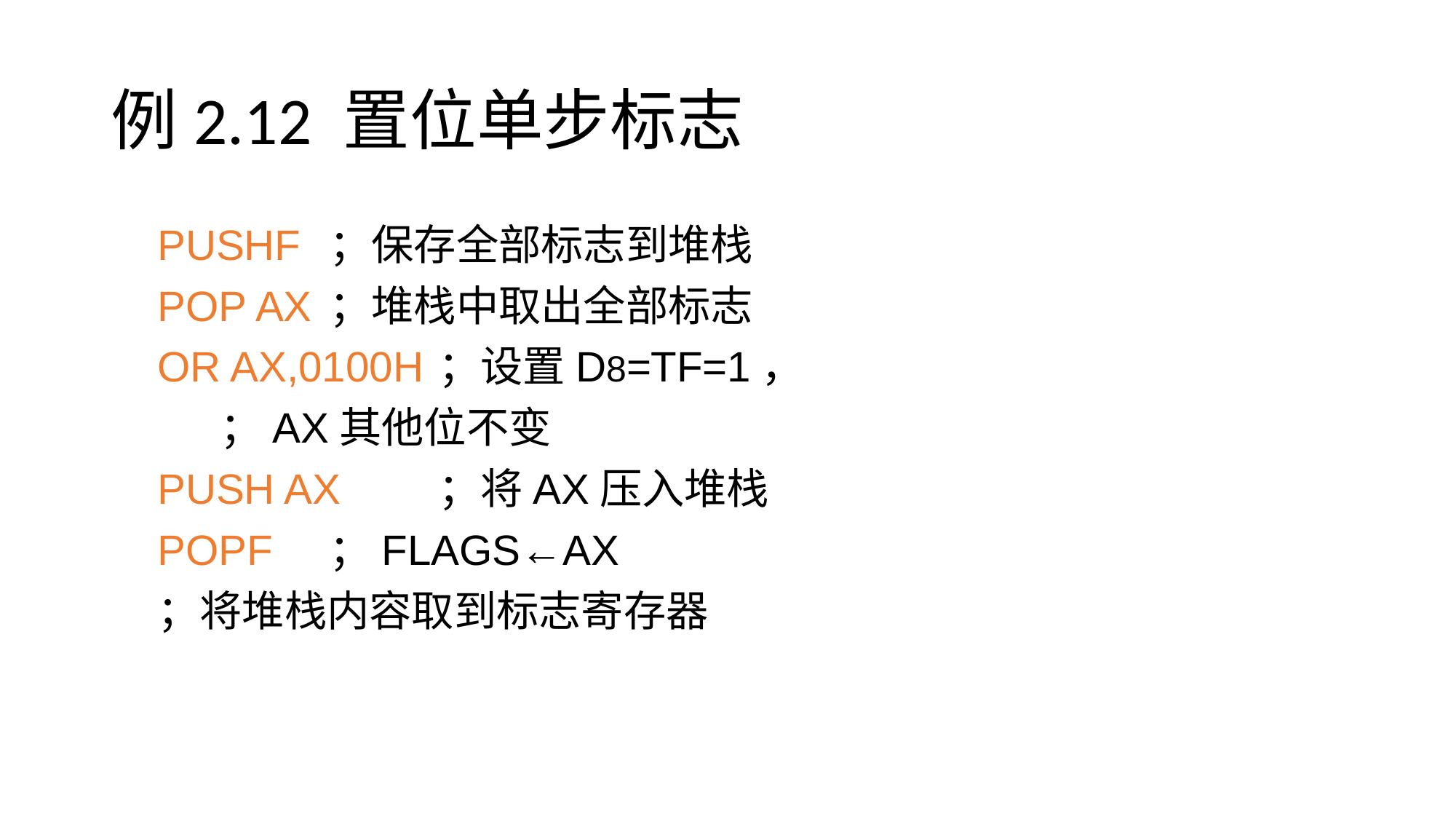

# 例2.12 置位单步标志
PUSHF	；保存全部标志到堆栈
POP AX	；堆栈中取出全部标志
OR AX,0100H	；设置D8=TF=1，
	；AX其他位不变
PUSH AX	；将AX压入堆栈
POPF	；FLAGS←AX
；将堆栈内容取到标志寄存器